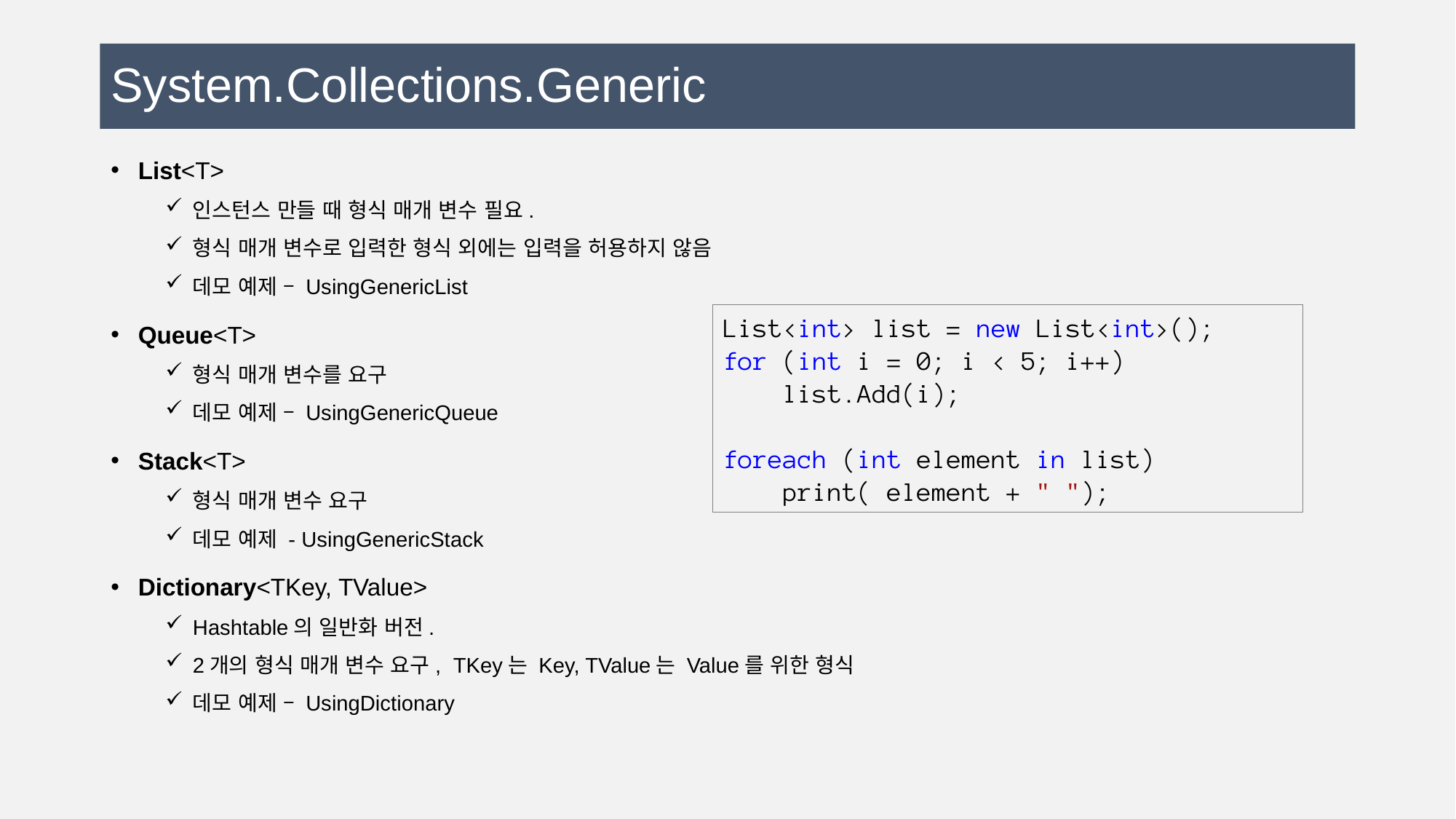

# System.Collections.Generic
List<T>
인스턴스 만들 때 형식 매개 변수 필요.
형식 매개 변수로 입력한 형식 외에는 입력을 허용하지 않음
데모 예제 – UsingGenericList
Queue<T>
형식 매개 변수를 요구
데모 예제 – UsingGenericQueue
Stack<T>
형식 매개 변수 요구
데모 예제 - UsingGenericStack
Dictionary<TKey, TValue>
Hashtable의 일반화 버전.
2개의 형식 매개 변수 요구,  TKey는 Key, TValue는 Value를 위한 형식
데모 예제 – UsingDictionary

List<int> list = new List<int>();
for (int i = 0; i < 5; i++)
    list.Add(i);

foreach (int element in list)
    print( element + " ");